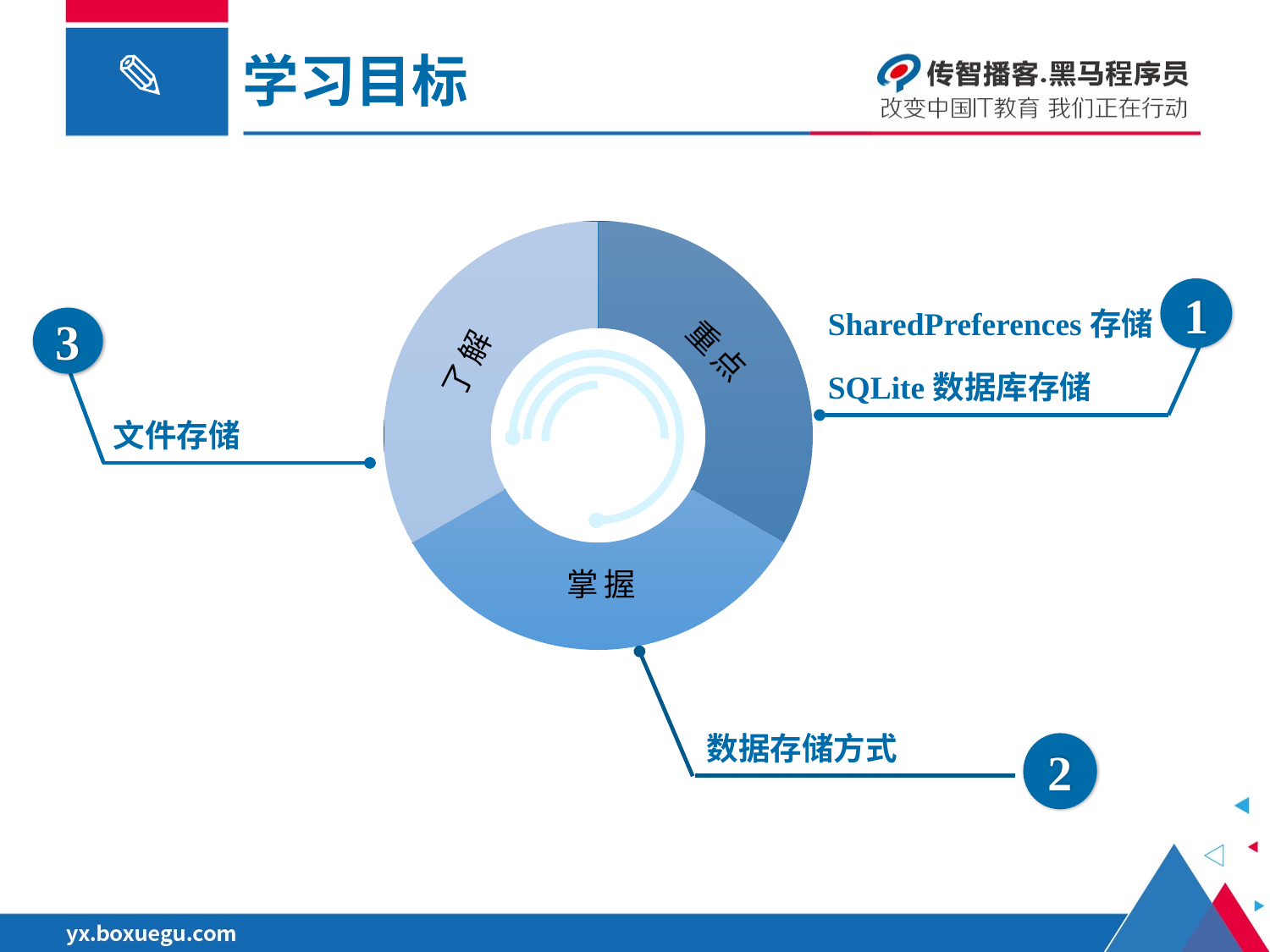

学习目标

### Chart

| Category | 销售额 |
|---|---|
| 掌握知识 | 3.333333333 |
| 理解知识 | 3.333333333 |
| 了解知识 | 3.333333333 |
了解
重点
掌握
SharedPreferences存储
SQLite数据库存储

1

文件存储
3

2
数据存储方式